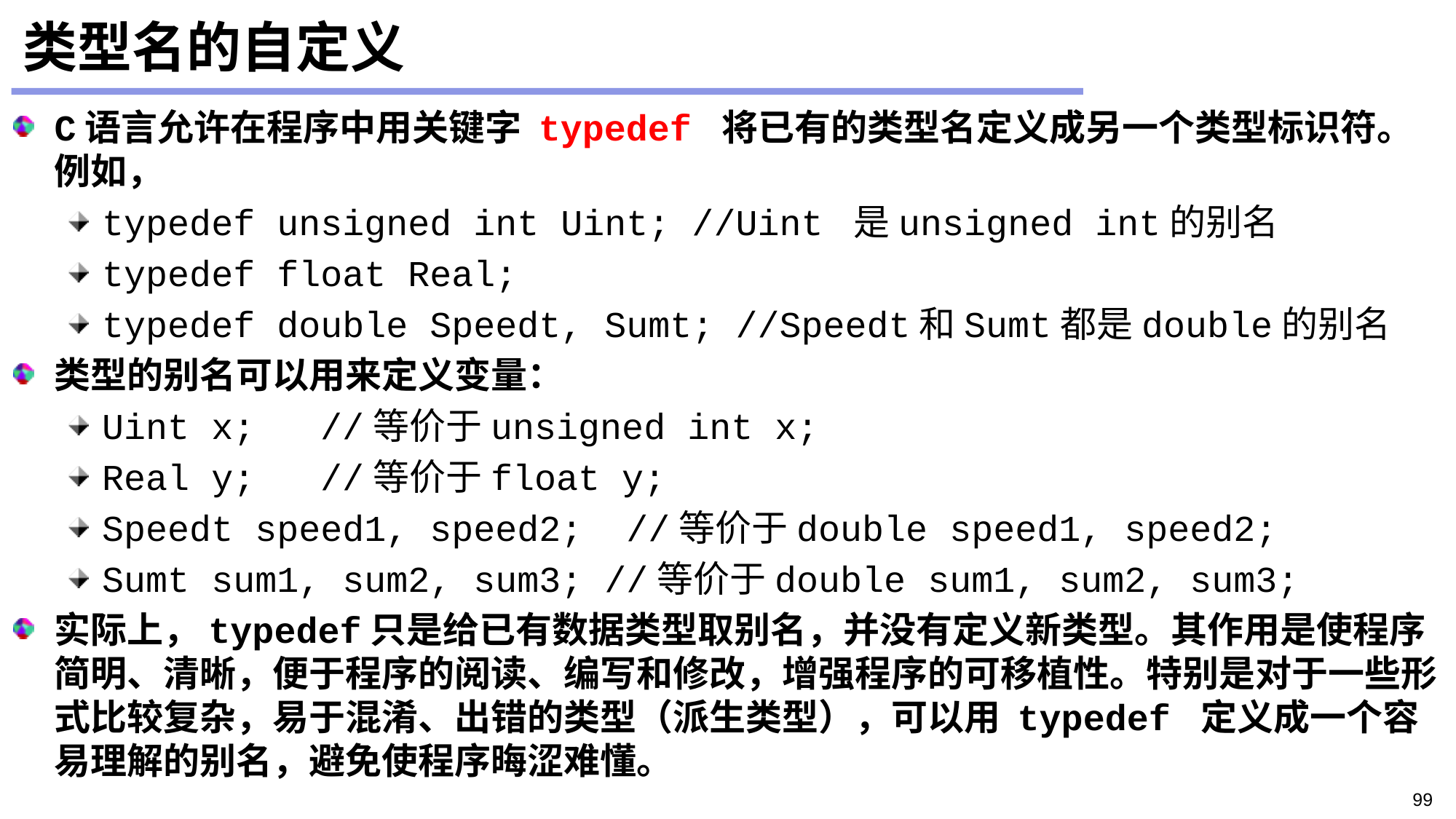

# 类型名的自定义
C语言允许在程序中用关键字 typedef 将已有的类型名定义成另一个类型标识符。例如，
typedef unsigned int Uint; //Uint 是unsigned int的别名
typedef float Real;
typedef double Speedt, Sumt; //Speedt和Sumt都是double的别名
类型的别名可以用来定义变量：
Uint x;	//等价于unsigned int x;
Real y; 	//等价于float y;
Speedt speed1, speed2;  //等价于double speed1, speed2;
Sumt sum1, sum2, sum3; //等价于double sum1, sum2, sum3;
实际上，typedef只是给已有数据类型取别名，并没有定义新类型。其作用是使程序简明、清晰，便于程序的阅读、编写和修改，增强程序的可移植性。特别是对于一些形式比较复杂，易于混淆、出错的类型（派生类型），可以用 typedef 定义成一个容易理解的别名，避免使程序晦涩难懂。
99